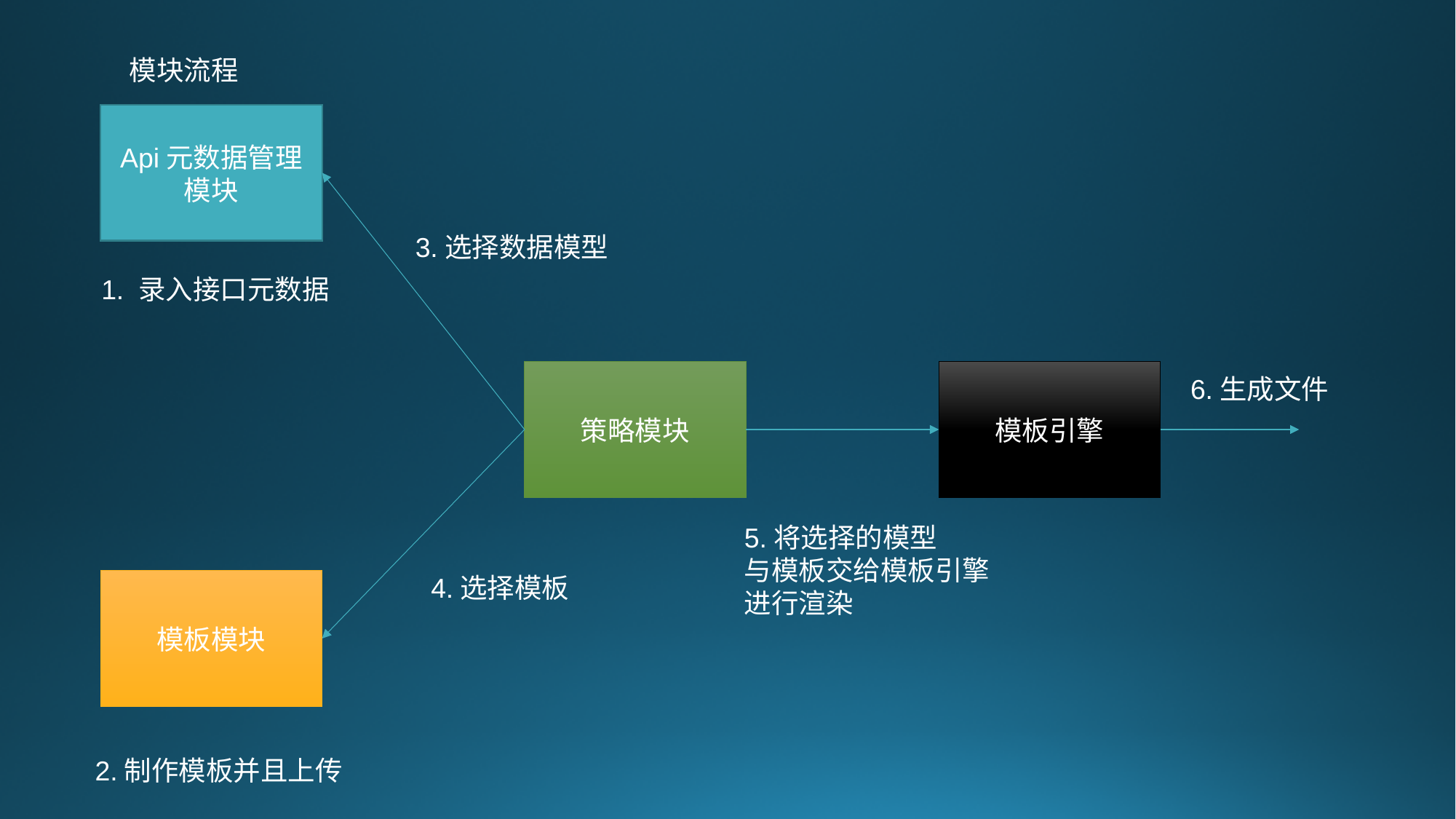

模块流程
Api元数据管理模块
3.选择数据模型
1. 录入接口元数据
策略模块
模板引擎
6.生成文件
5.将选择的模型
与模板交给模板引擎
进行渲染
4.选择模板
模板模块
2.制作模板并且上传